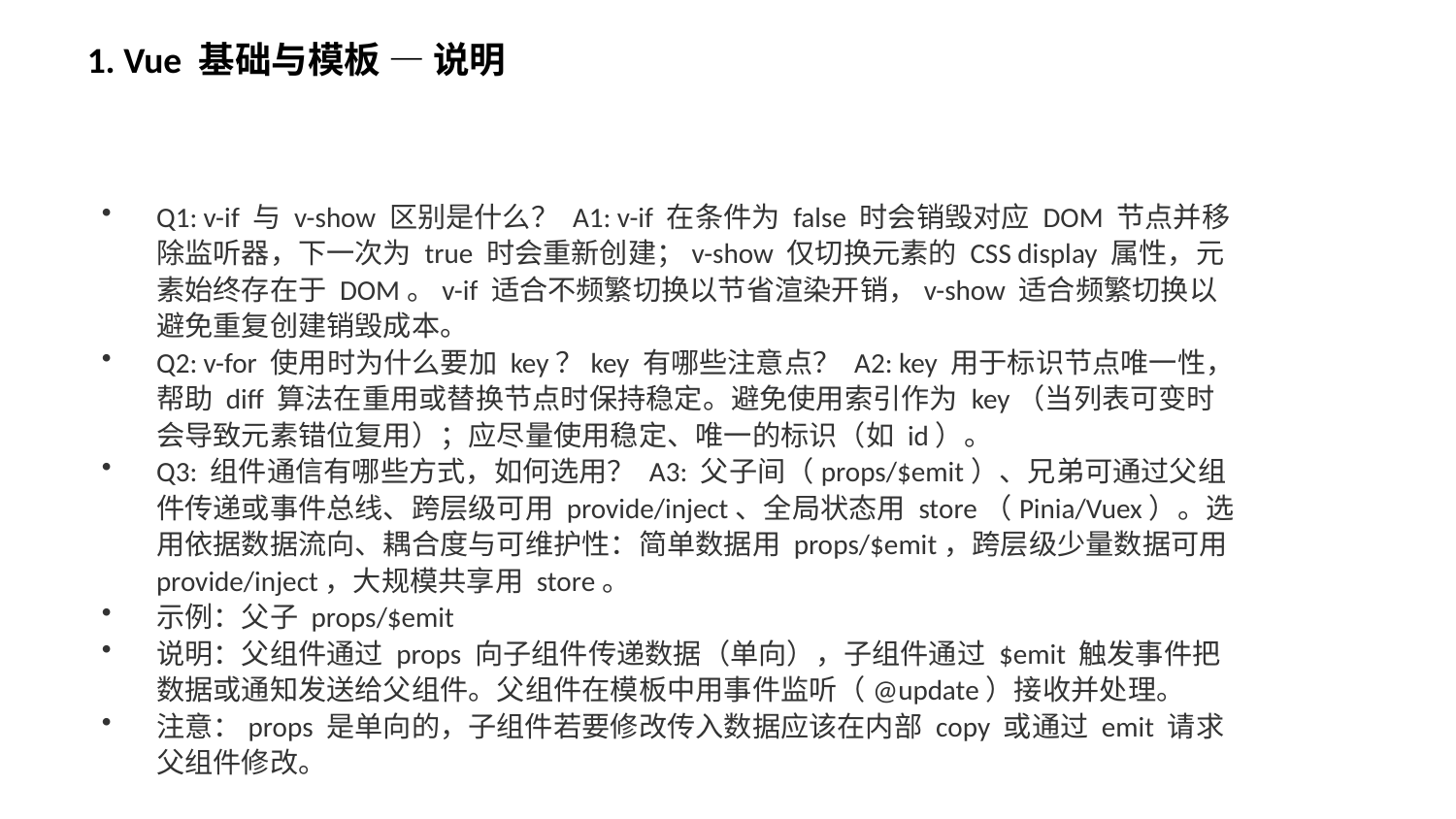

1. Vue 基础与模板 — 说明
Q1: v-if 与 v-show 区别是什么？ A1: v-if 在条件为 false 时会销毁对应 DOM 节点并移除监听器，下一次为 true 时会重新创建；v-show 仅切换元素的 CSS display 属性，元素始终存在于 DOM。v-if 适合不频繁切换以节省渲染开销，v-show 适合频繁切换以避免重复创建销毁成本。
Q2: v-for 使用时为什么要加 key？key 有哪些注意点？ A2: key 用于标识节点唯一性，帮助 diff 算法在重用或替换节点时保持稳定。避免使用索引作为 key（当列表可变时会导致元素错位复用）；应尽量使用稳定、唯一的标识（如 id）。
Q3: 组件通信有哪些方式，如何选用？ A3: 父子间（props/$emit）、兄弟可通过父组件传递或事件总线、跨层级可用 provide/inject、全局状态用 store（Pinia/Vuex）。选用依据数据流向、耦合度与可维护性：简单数据用 props/$emit，跨层级少量数据可用 provide/inject，大规模共享用 store。
示例：父子 props/$emit
说明：父组件通过 props 向子组件传递数据（单向），子组件通过 $emit 触发事件把数据或通知发送给父组件。父组件在模板中用事件监听（@update）接收并处理。
注意：props 是单向的，子组件若要修改传入数据应该在内部 copy 或通过 emit 请求父组件修改。